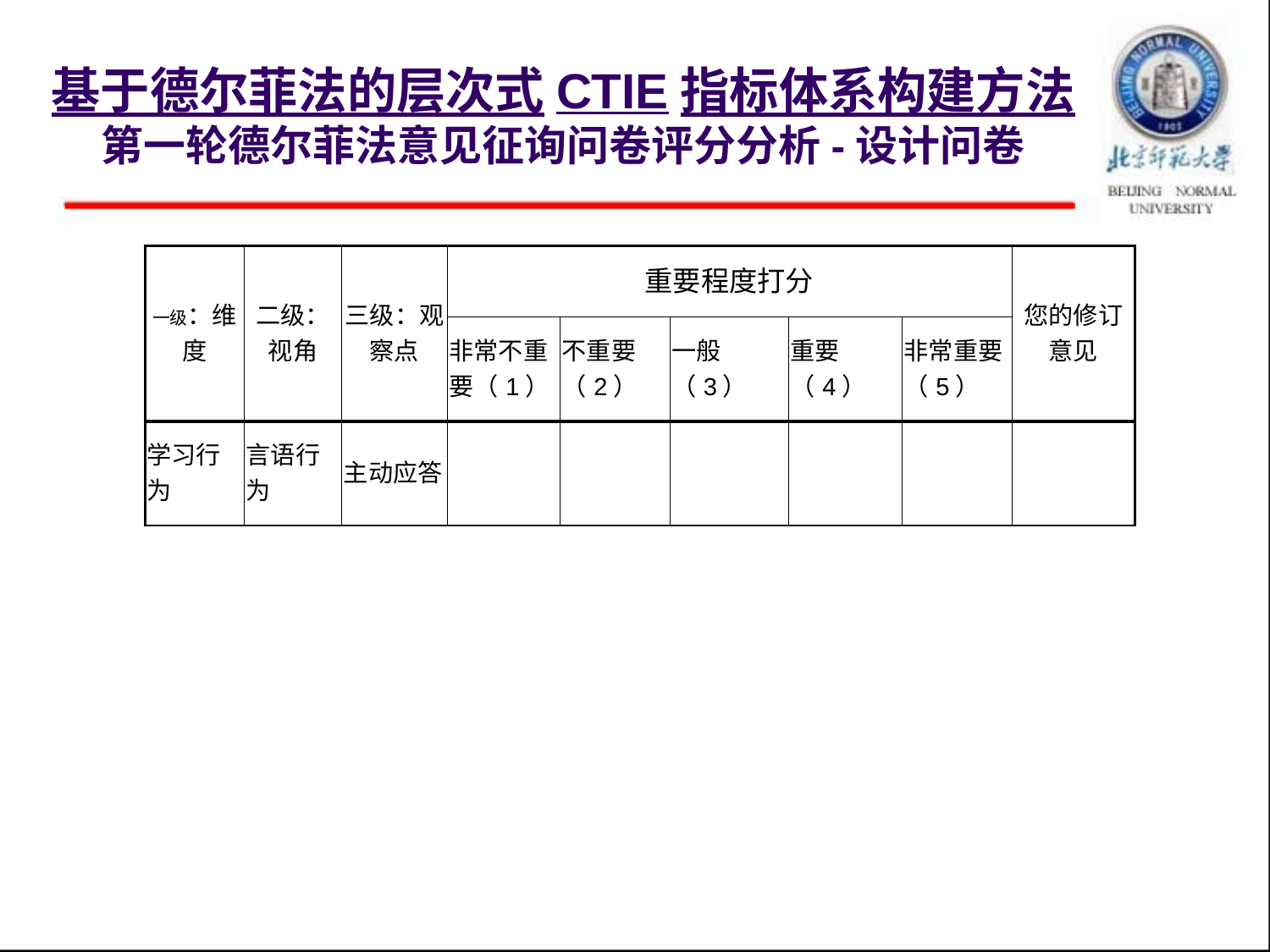

# 基于德尔菲法的层次式CTIE指标体系构建方法 第一轮德尔菲法意见征询问卷评分分析-设计问卷
| 一级：维度 | 二级：视角 | 三级：观察点 | 重要程度打分 |  |  |  |  | 您的修订意见 |
| --- | --- | --- | --- | --- | --- | --- | --- | --- |
|  |  |  | 非常不重要（1） | 不重要（2） | 一般（3） | 重要（4） | 非常重要（5） |  |
| 学习行为 | 言语行为 | 主动应答 |  |  |  |  |  |  |